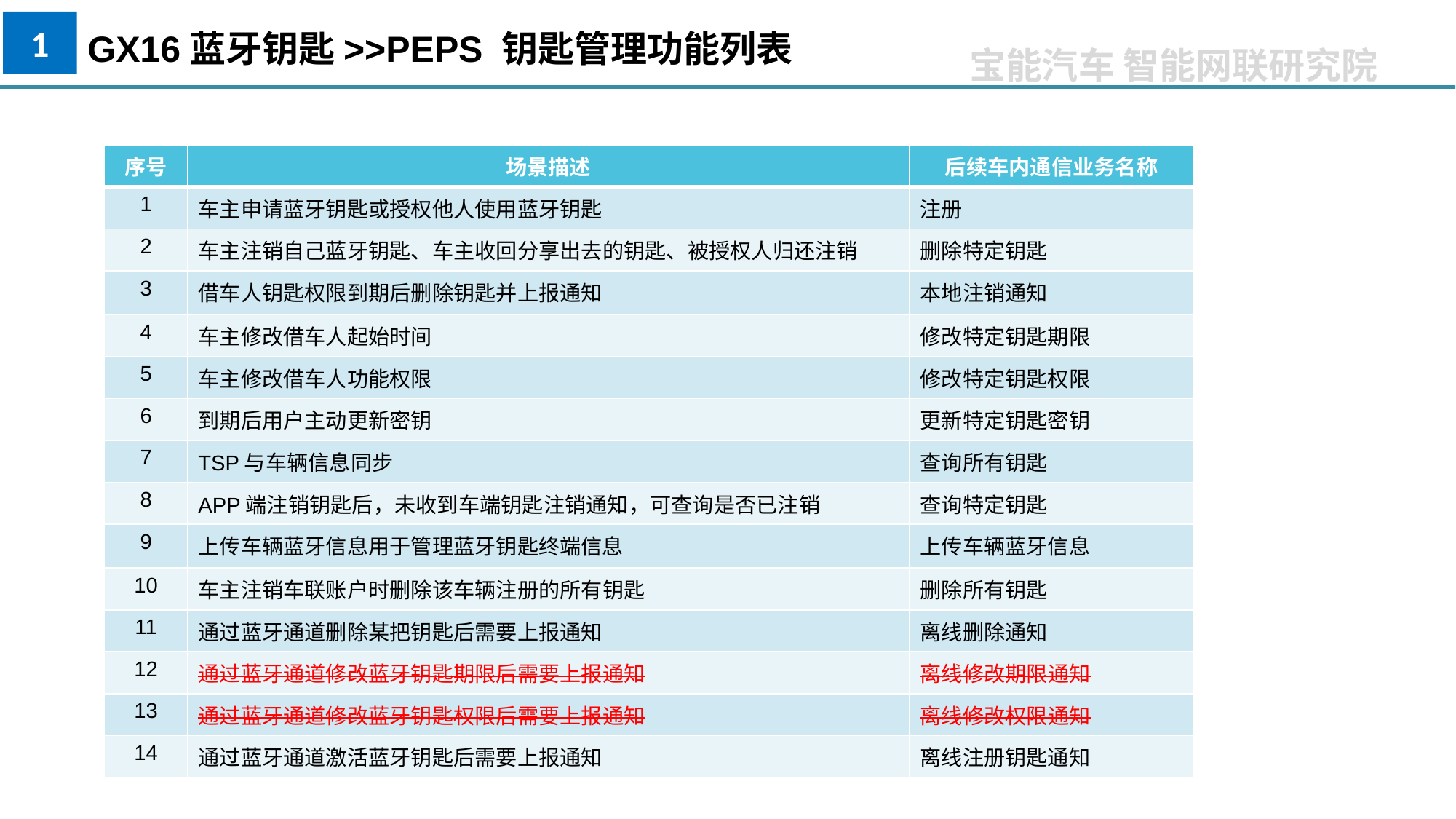

1
GX16蓝牙钥匙>>PEPS 钥匙管理功能列表
| 序号 | 场景描述 | 后续车内通信业务名称 |
| --- | --- | --- |
| 1 | 车主申请蓝牙钥匙或授权他人使用蓝牙钥匙 | 注册 |
| 2 | 车主注销自己蓝牙钥匙、车主收回分享出去的钥匙、被授权人归还注销 | 删除特定钥匙 |
| 3 | 借车人钥匙权限到期后删除钥匙并上报通知 | 本地注销通知 |
| 4 | 车主修改借车人起始时间 | 修改特定钥匙期限 |
| 5 | 车主修改借车人功能权限 | 修改特定钥匙权限 |
| 6 | 到期后用户主动更新密钥 | 更新特定钥匙密钥 |
| 7 | TSP与车辆信息同步 | 查询所有钥匙 |
| 8 | APP端注销钥匙后，未收到车端钥匙注销通知，可查询是否已注销 | 查询特定钥匙 |
| 9 | 上传车辆蓝牙信息用于管理蓝牙钥匙终端信息 | 上传车辆蓝牙信息 |
| 10 | 车主注销车联账户时删除该车辆注册的所有钥匙 | 删除所有钥匙 |
| 11 | 通过蓝牙通道删除某把钥匙后需要上报通知 | 离线删除通知 |
| 12 | 通过蓝牙通道修改蓝牙钥匙期限后需要上报通知 | 离线修改期限通知 |
| 13 | 通过蓝牙通道修改蓝牙钥匙权限后需要上报通知 | 离线修改权限通知 |
| 14 | 通过蓝牙通道激活蓝牙钥匙后需要上报通知 | 离线注册钥匙通知 |